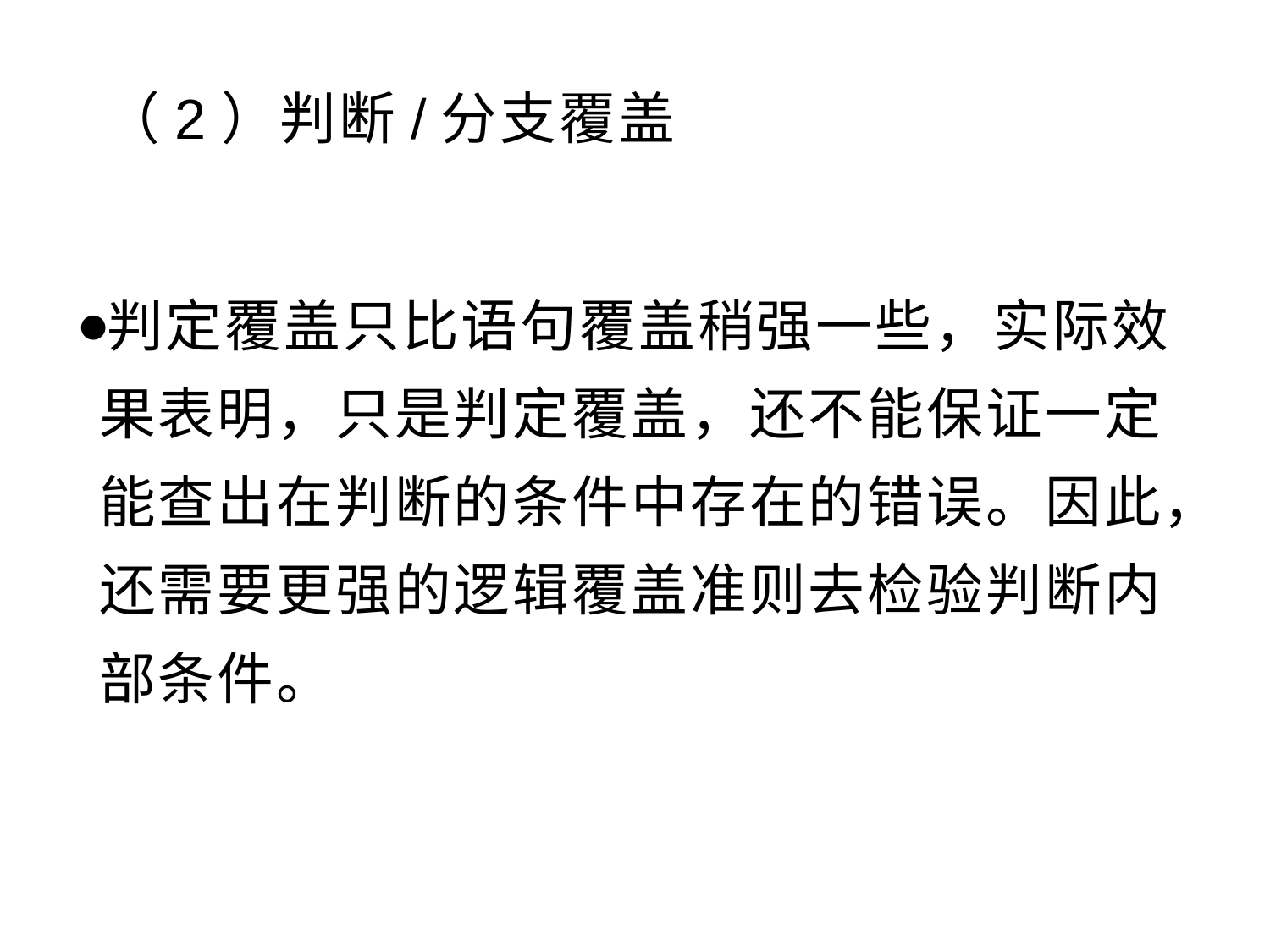

（2）判断/分支覆盖

判定覆盖只比语句覆盖稍强一些，实际效果表明，只是判定覆盖，还不能保证一定能查出在判断的条件中存在的错误。因此，还需要更强的逻辑覆盖准则去检验判断内部条件。